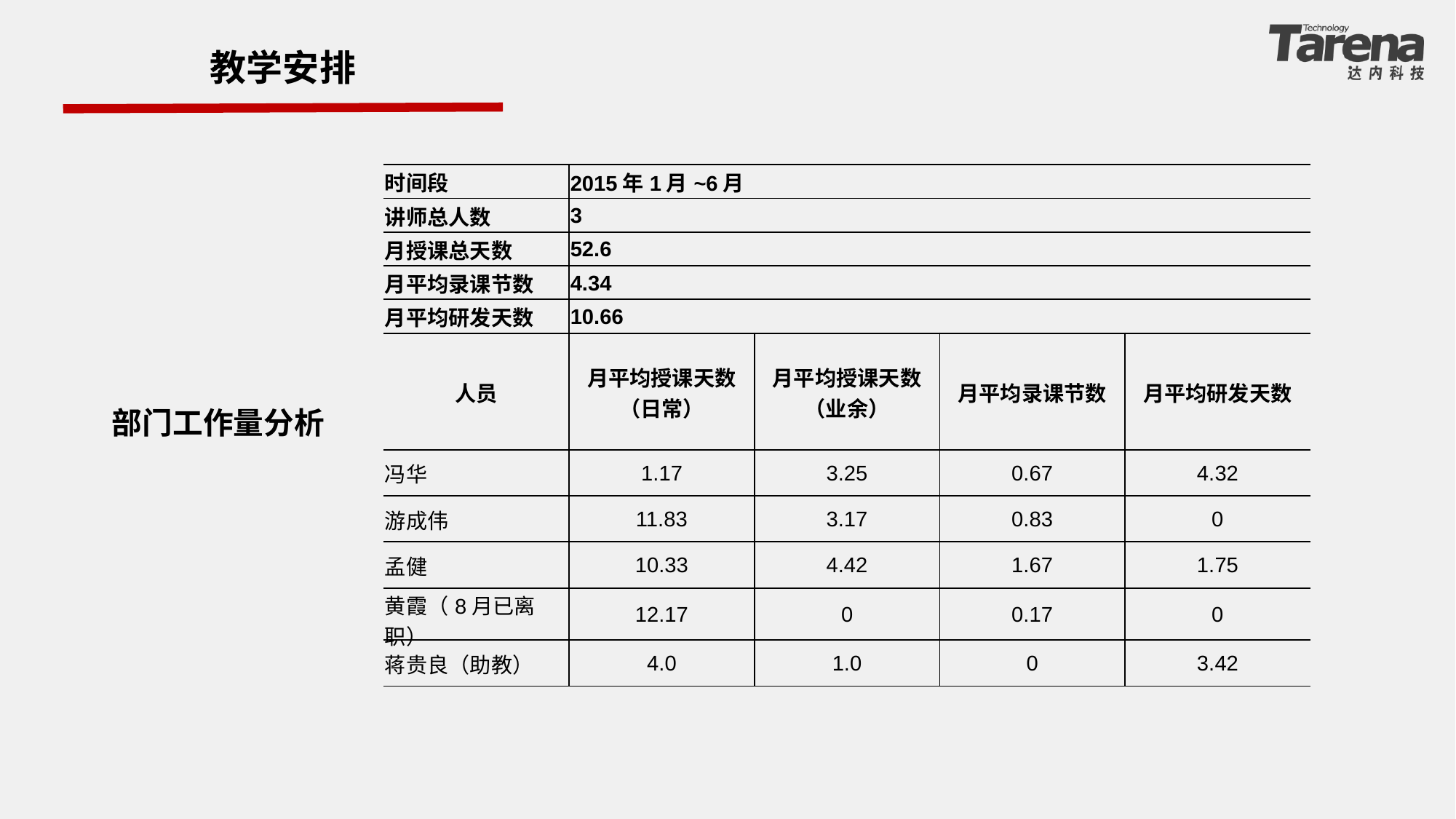

教学安排
| 时间段 | 2015年1月~6月 |  |  |  |
| --- | --- | --- | --- | --- |
| 讲师总人数 | 3 |  |  |  |
| 月授课总天数 | 52.6 |  |  |  |
| 月平均录课节数 | 4.34 |  |  |  |
| 月平均研发天数 | 10.66 |  |  |  |
| 人员 | 月平均授课天数 （日常） | 月平均授课天数 （业余） | 月平均录课节数 | 月平均研发天数 |
| 冯华 | 1.17 | 3.25 | 0.67 | 4.32 |
| 游成伟 | 11.83 | 3.17 | 0.83 | 0 |
| 孟健 | 10.33 | 4.42 | 1.67 | 1.75 |
| 黄霞（8月已离职） | 12.17 | 0 | 0.17 | 0 |
| 蒋贵良（助教） | 4.0 | 1.0 | 0 | 3.42 |
部门工作量分析